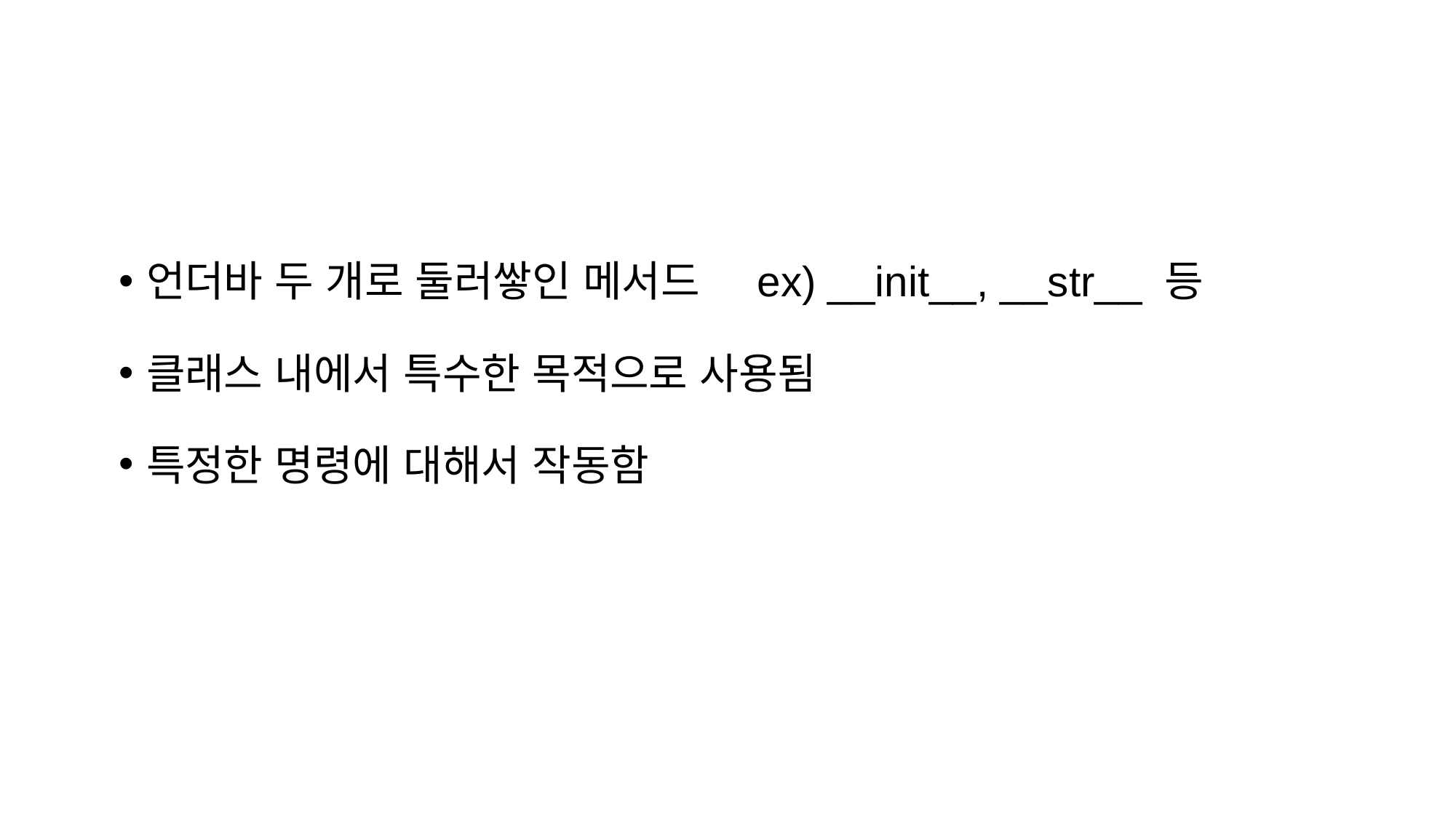

언더바 두 개로 둘러쌓인 메서드    ex) __init__, __str__ 등
클래스 내에서 특수한 목적으로 사용됨
특정한 명령에 대해서 작동함